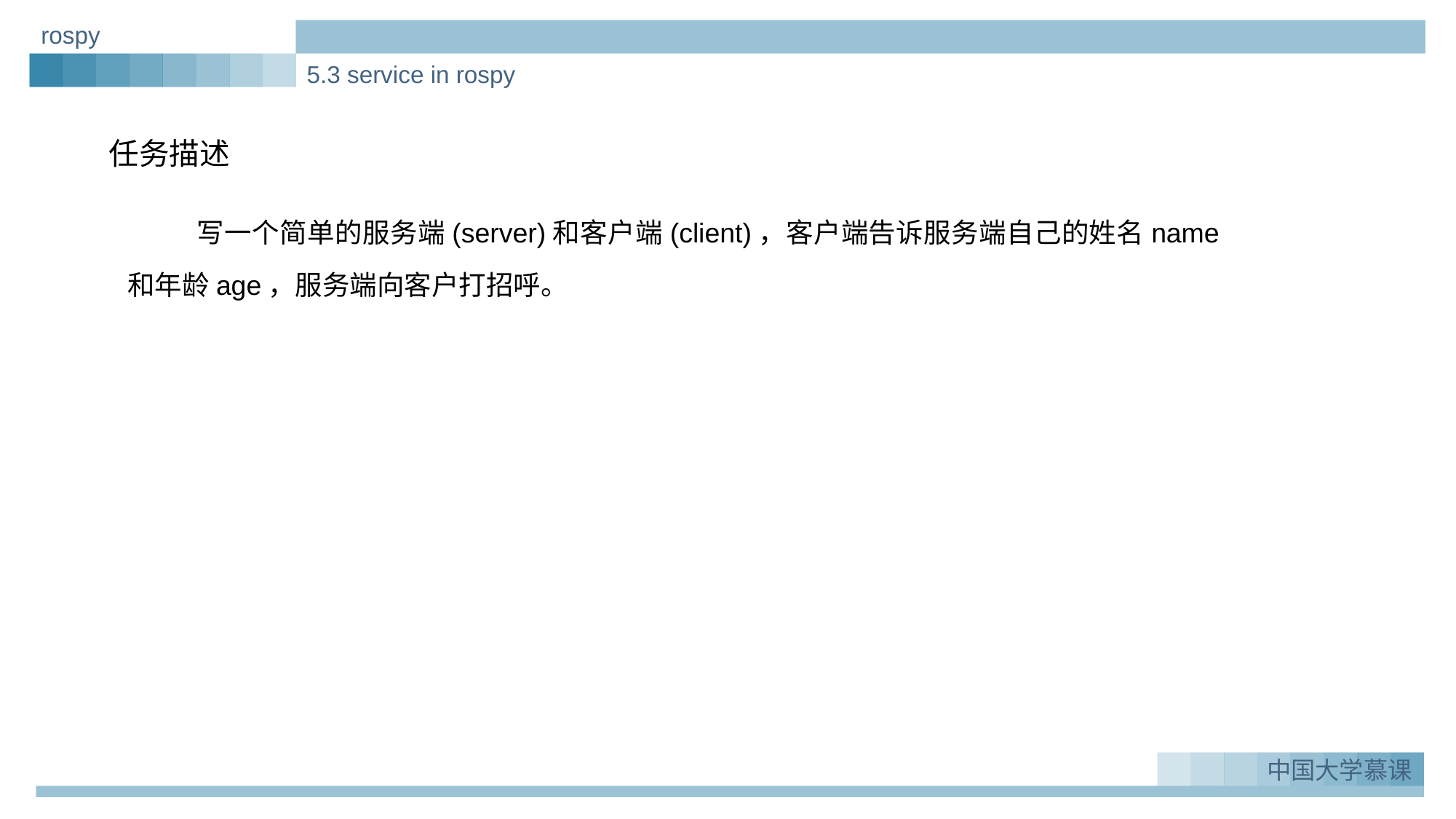

rospy
5.3 service in rospy
任务描述
      写一个简单的服务端(server)和客户端(client)，客户端告诉服务端自己的姓名name和年龄age，服务端向客户打招呼。
中国大学慕课